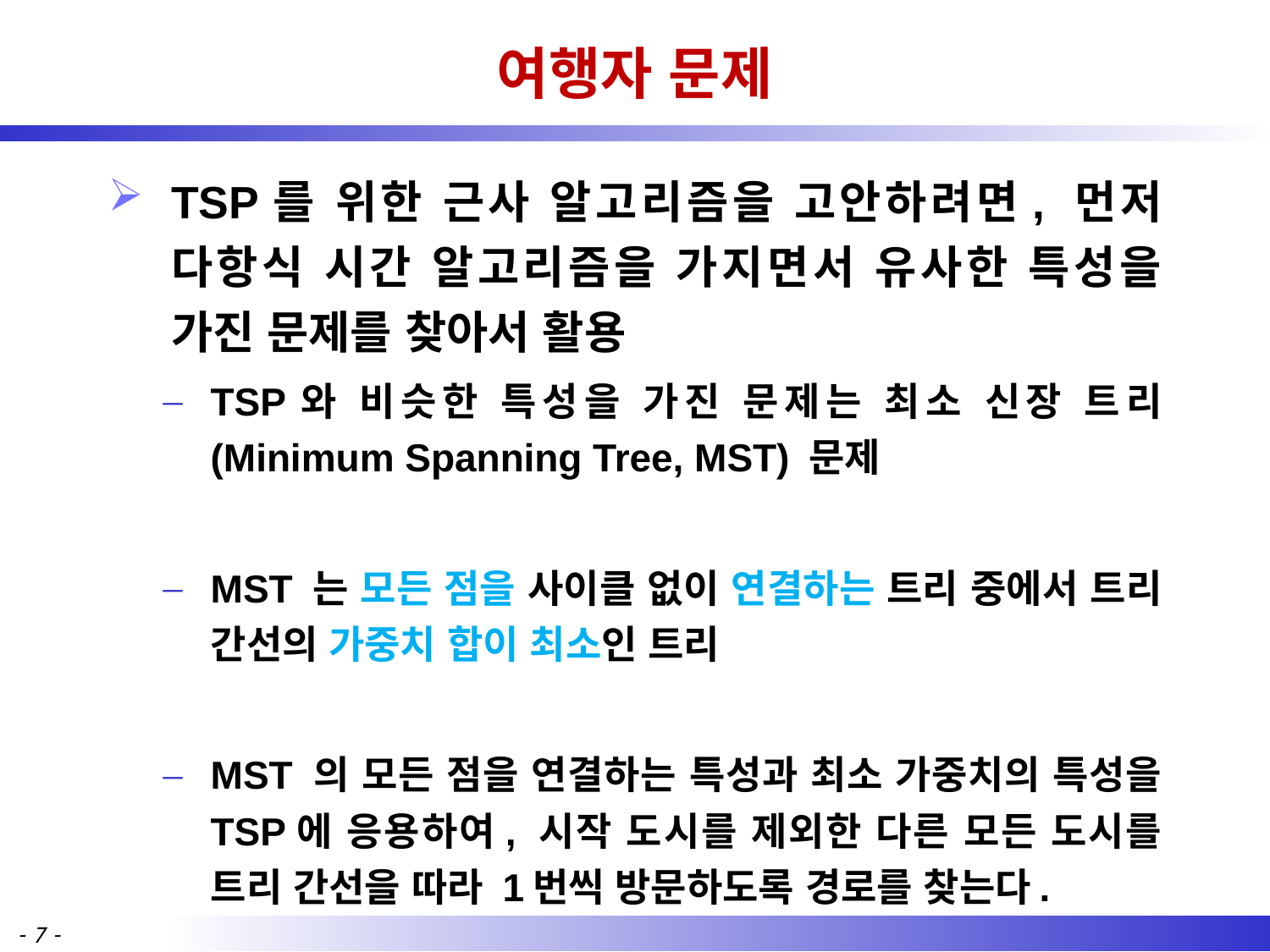

# 여행자 문제
TSP를 위한 근사 알고리즘을 고안하려면, 먼저 다항식 시간 알고리즘을 가지면서 유사한 특성을 가진 문제를 찾아서 활용
TSP와 비슷한 특성을 가진 문제는 최소 신장 트리 (Minimum Spanning Tree, MST) 문제

MST 는 모든 점을 사이클 없이 연결하는 트리 중에서 트리 간선의 가중치 합이 최소인 트리

MST 의 모든 점을 연결하는 특성과 최소 가중치의 특성을 TSP에 응용하여, 시작 도시를 제외한 다른 모든 도시를 트리 간선을 따라 1번씩 방문하도록 경로를 찾는다.
- 7 -